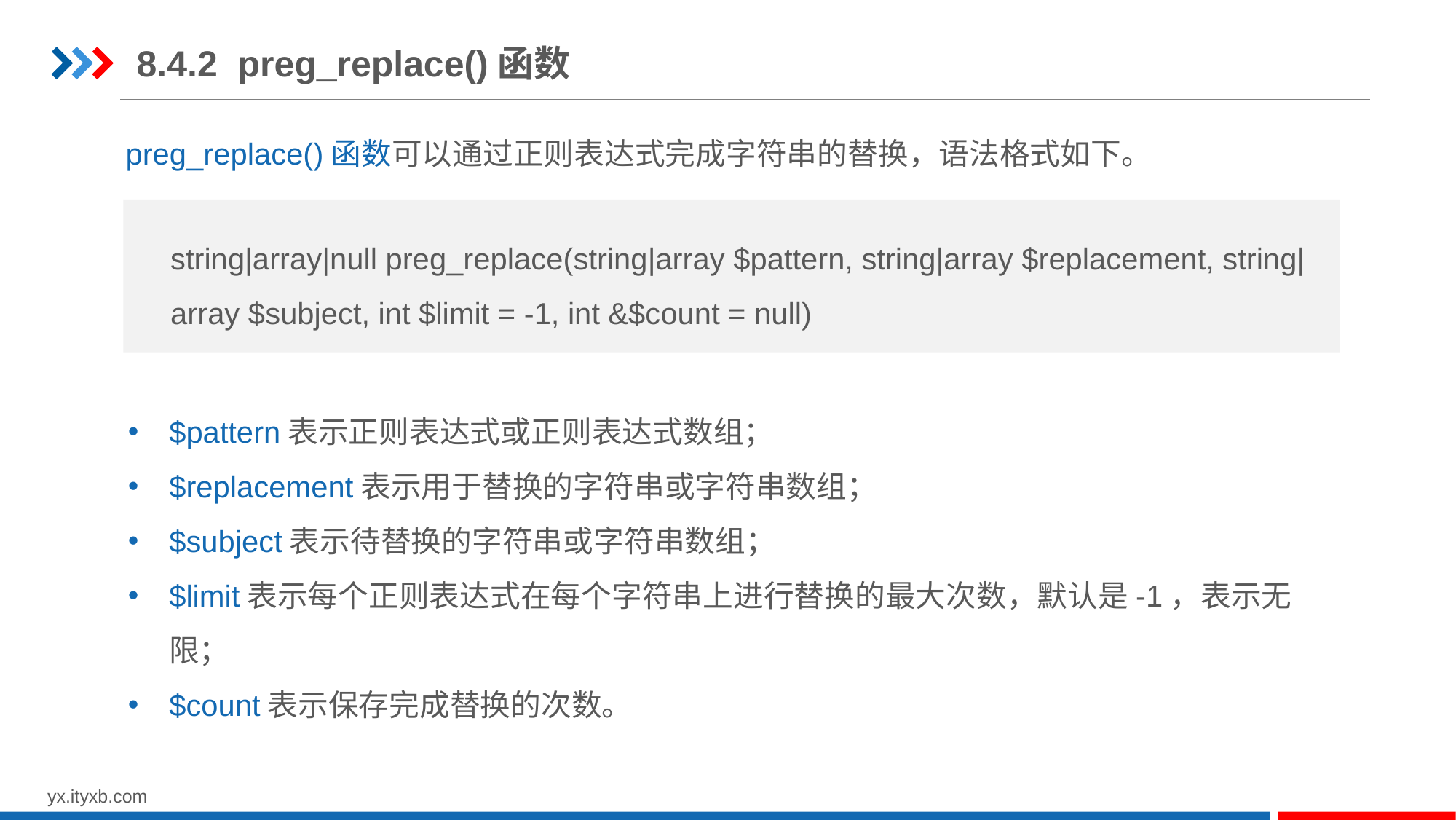

8.4.2  preg_replace()函数
preg_replace()函数可以通过正则表达式完成字符串的替换，语法格式如下。

string|array|null preg_replace(string|array $pattern, string|array $replacement, string|array $subject, int $limit = -1, int &$count = null)
$pattern表示正则表达式或正则表达式数组；
$replacement表示用于替换的字符串或字符串数组；
$subject表示待替换的字符串或字符串数组；
$limit表示每个正则表达式在每个字符串上进行替换的最大次数，默认是-1，表示无限；
$count表示保存完成替换的次数。